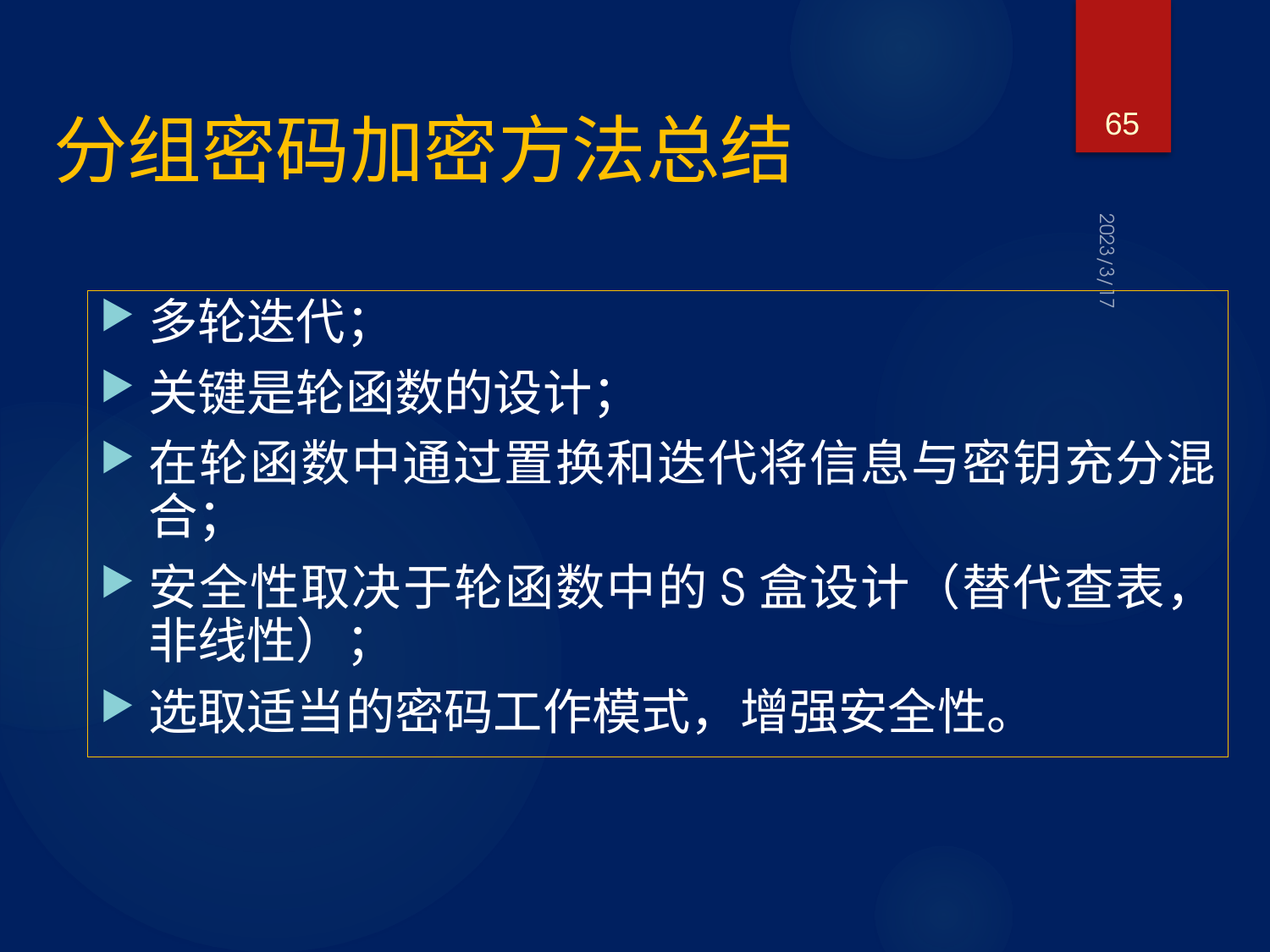

65
# 分组密码加密方法总结
2023/3/17
多轮迭代；
关键是轮函数的设计；
在轮函数中通过置换和迭代将信息与密钥充分混合；
安全性取决于轮函数中的S盒设计（替代查表，非线性）；
选取适当的密码工作模式，增强安全性。